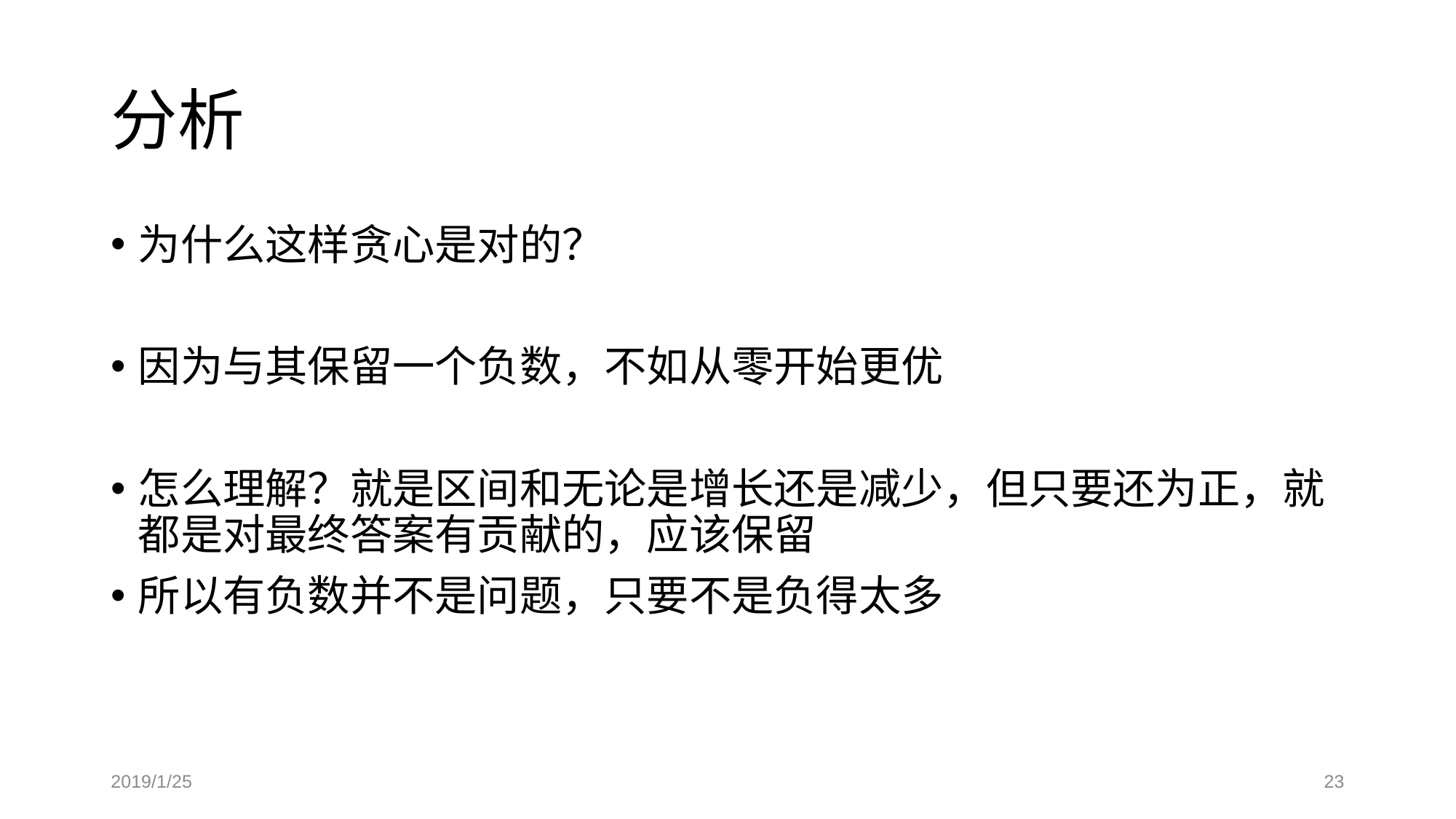

# 分析
为什么这样贪心是对的？

因为与其保留一个负数，不如从零开始更优

怎么理解？就是区间和无论是增长还是减少，但只要还为正，就都是对最终答案有贡献的，应该保留
所以有负数并不是问题，只要不是负得太多
2019/1/25
23